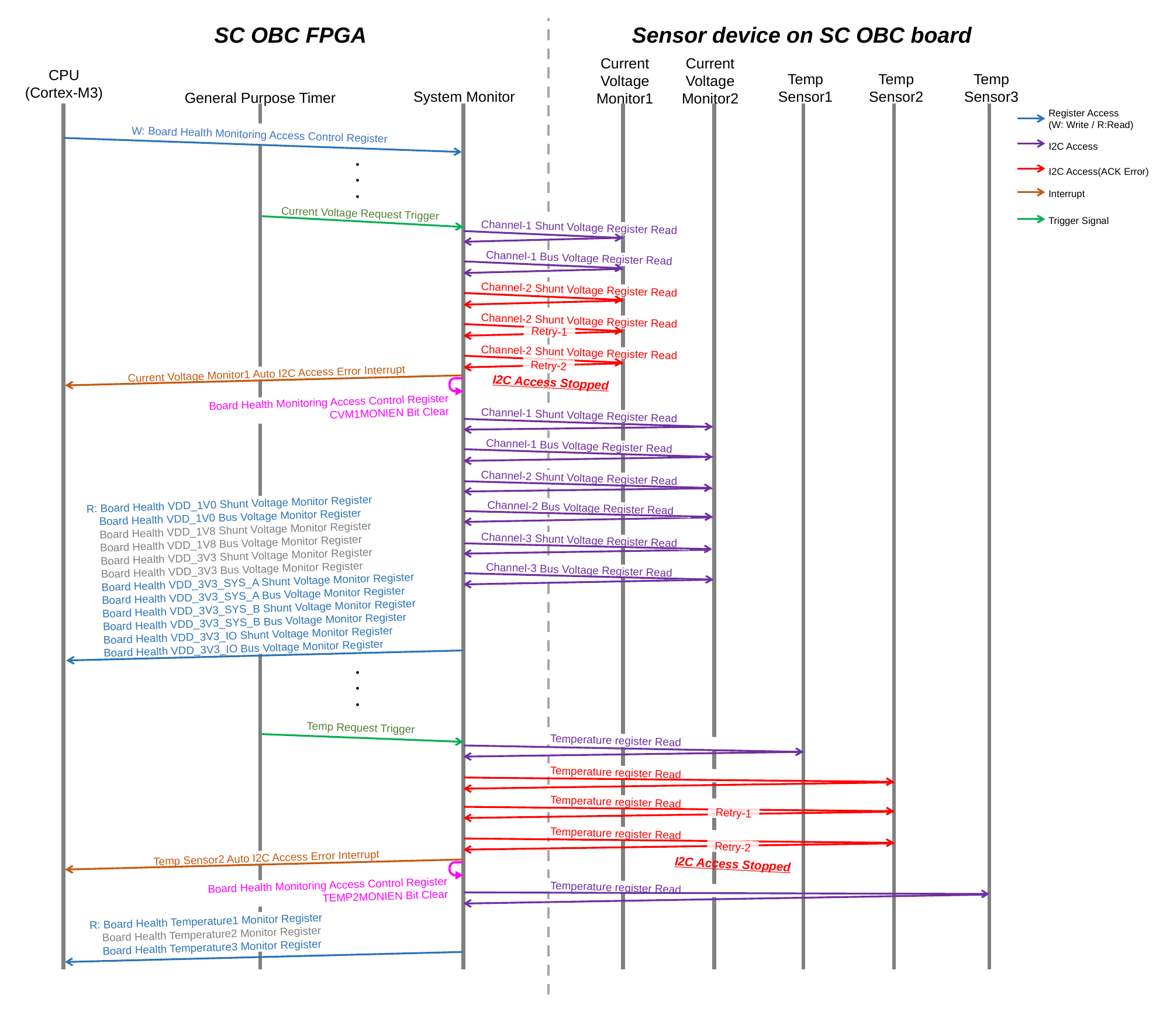

SC OBC FPGA
Sensor device on SC OBC board
Current Voltage Monitor1
Current Voltage Monitor2
CPU
(Cortex-M3)
Temp
Sensor1
Temp
Sensor2
Temp
Sensor3
System Monitor
General Purpose Timer
Register Access
(W: Write / R:Read)
W: Board Health Monitoring Access Control Register
I2C Access
・
・
・
I2C Access(ACK Error)
Interrupt
Current Voltage Request Trigger
Trigger Signal
 Channel-1 Shunt Voltage Register Read
 Channel-1 Bus Voltage Register Read
 Channel-2 Shunt Voltage Register Read
 Channel-2 Shunt Voltage Register Read
Retry-1
 Channel-2 Shunt Voltage Register Read
Retry-2
Current Voltage Monitor1 Auto I2C Access Error Interrupt
I2C Access Stopped

Board Health Monitoring Access Control Register CVM1MONIEN Bit Clear
 Channel-1 Shunt Voltage Register Read
 Channel-1 Bus Voltage Register Read
 Channel-2 Shunt Voltage Register Read
R: Board Health VDD_1V0 Shunt Voltage Monitor Register
    Board Health VDD_1V0 Bus Voltage Monitor Register
    Board Health VDD_1V8 Shunt Voltage Monitor Register
    Board Health VDD_1V8 Bus Voltage Monitor Register
    Board Health VDD_3V3 Shunt Voltage Monitor Register
    Board Health VDD_3V3 Bus Voltage Monitor Register
    Board Health VDD_3V3_SYS_A Shunt Voltage Monitor Register
    Board Health VDD_3V3_SYS_A Bus Voltage Monitor Register
    Board Health VDD_3V3_SYS_B Shunt Voltage Monitor Register
    Board Health VDD_3V3_SYS_B Bus Voltage Monitor Register
    Board Health VDD_3V3_IO Shunt Voltage Monitor Register
    Board Health VDD_3V3_IO Bus Voltage Monitor Register
 Channel-2 Bus Voltage Register Read
 Channel-3 Shunt Voltage Register Read
 Channel-3 Bus Voltage Register Read
・
・
・
Temp Request Trigger
 Temperature register Read
 Temperature register Read
 Temperature register Read
Retry-1
 Temperature register Read
Retry-2
Temp Sensor2 Auto I2C Access Error Interrupt
I2C Access Stopped

Board Health Monitoring Access Control Register TEMP2MONIEN Bit Clear
 Temperature register Read
R: Board Health Temperature1 Monitor Register
    Board Health Temperature2 Monitor Register
    Board Health Temperature3 Monitor Register